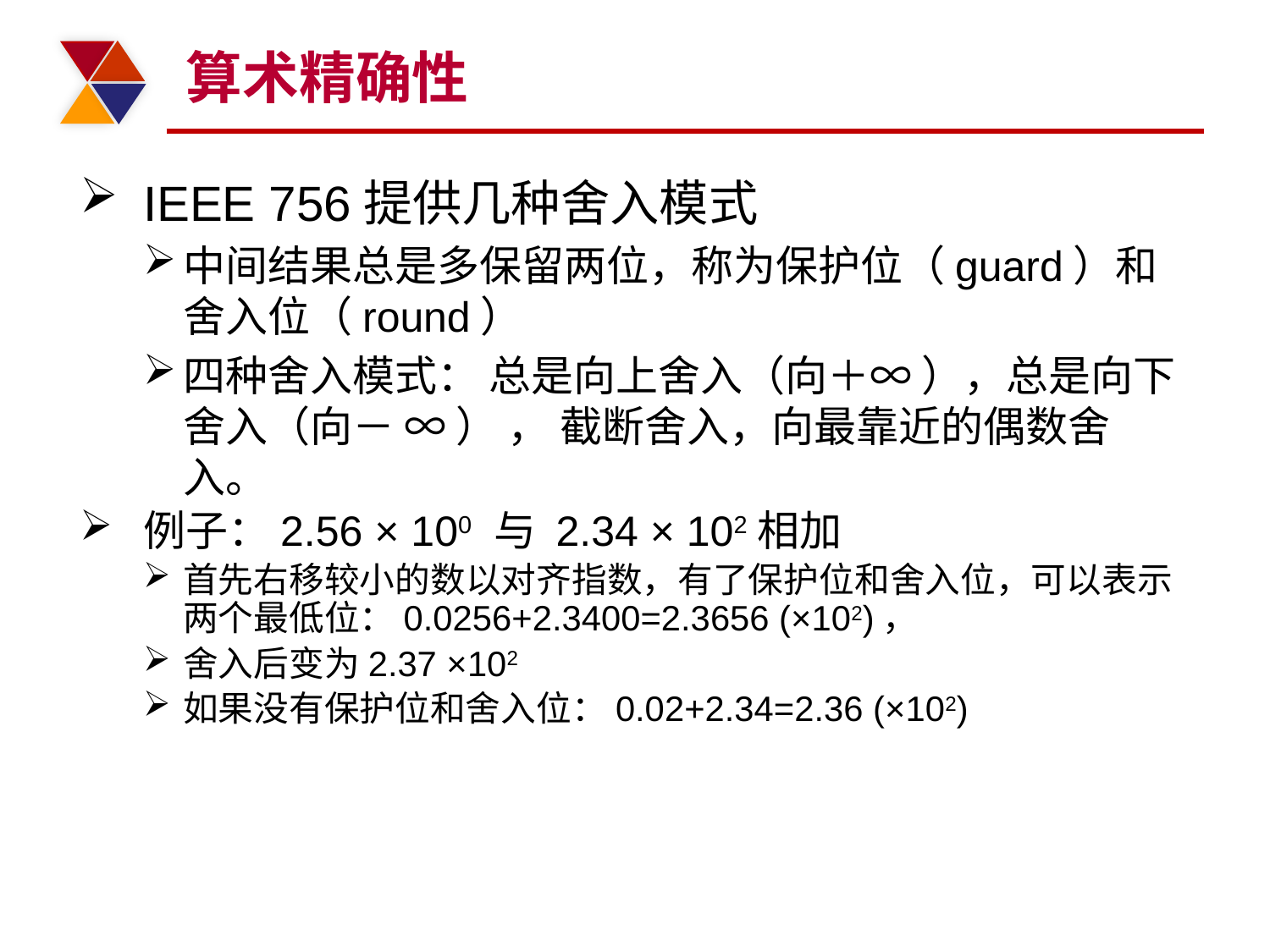

# 算术精确性
IEEE 756提供几种舍入模式
中间结果总是多保留两位，称为保护位（guard）和舍入位（round）
四种舍入模式： 总是向上舍入（向＋∞ ），总是向下舍入（向－ ∞ ） ， 截断舍入，向最靠近的偶数舍入。
例子：2.56 × 100 与 2.34 × 102相加
首先右移较小的数以对齐指数，有了保护位和舍入位，可以表示两个最低位：0.0256+2.3400=2.3656 (×102)，
舍入后变为2.37 ×102
如果没有保护位和舍入位：0.02+2.34=2.36 (×102)